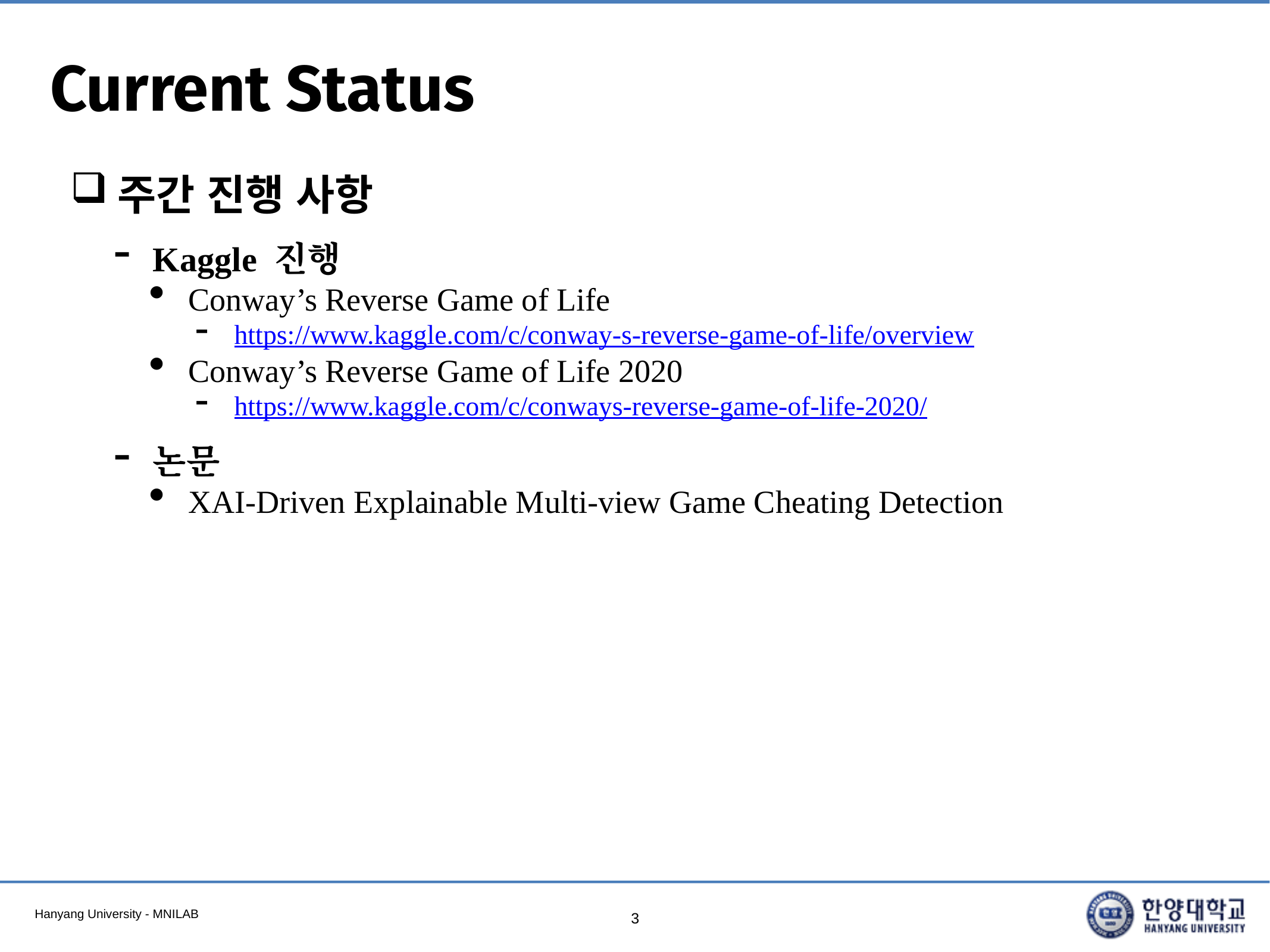

# Current Status
주간 진행 사항
Kaggle 진행
Conway’s Reverse Game of Life
https://www.kaggle.com/c/conway-s-reverse-game-of-life/overview
Conway’s Reverse Game of Life 2020
https://www.kaggle.com/c/conways-reverse-game-of-life-2020/
논문
XAI-Driven Explainable Multi-view Game Cheating Detection
3